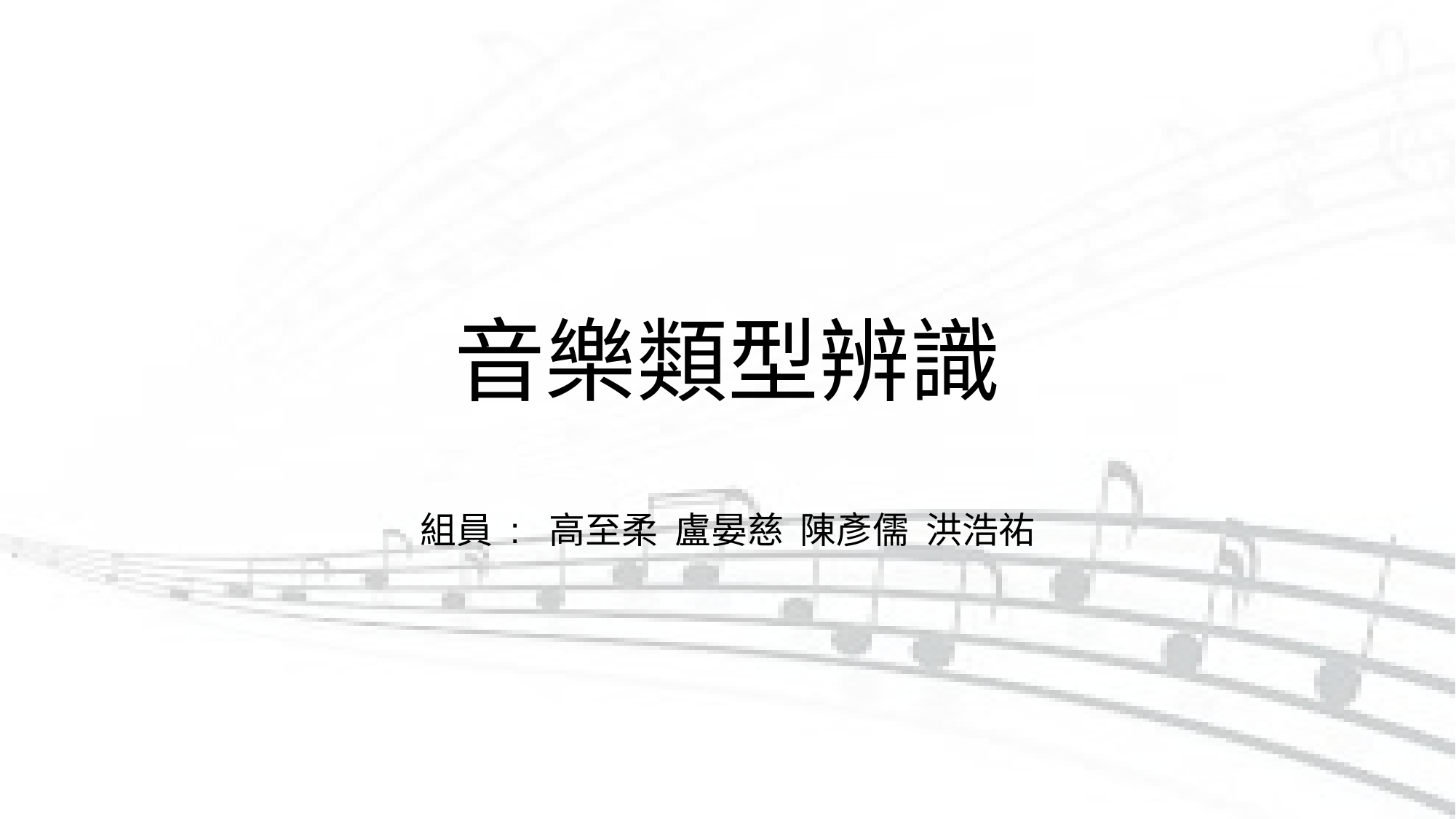

# 音樂類型辨識
組員 :  高至柔  盧晏慈  陳彥儒  洪浩祐